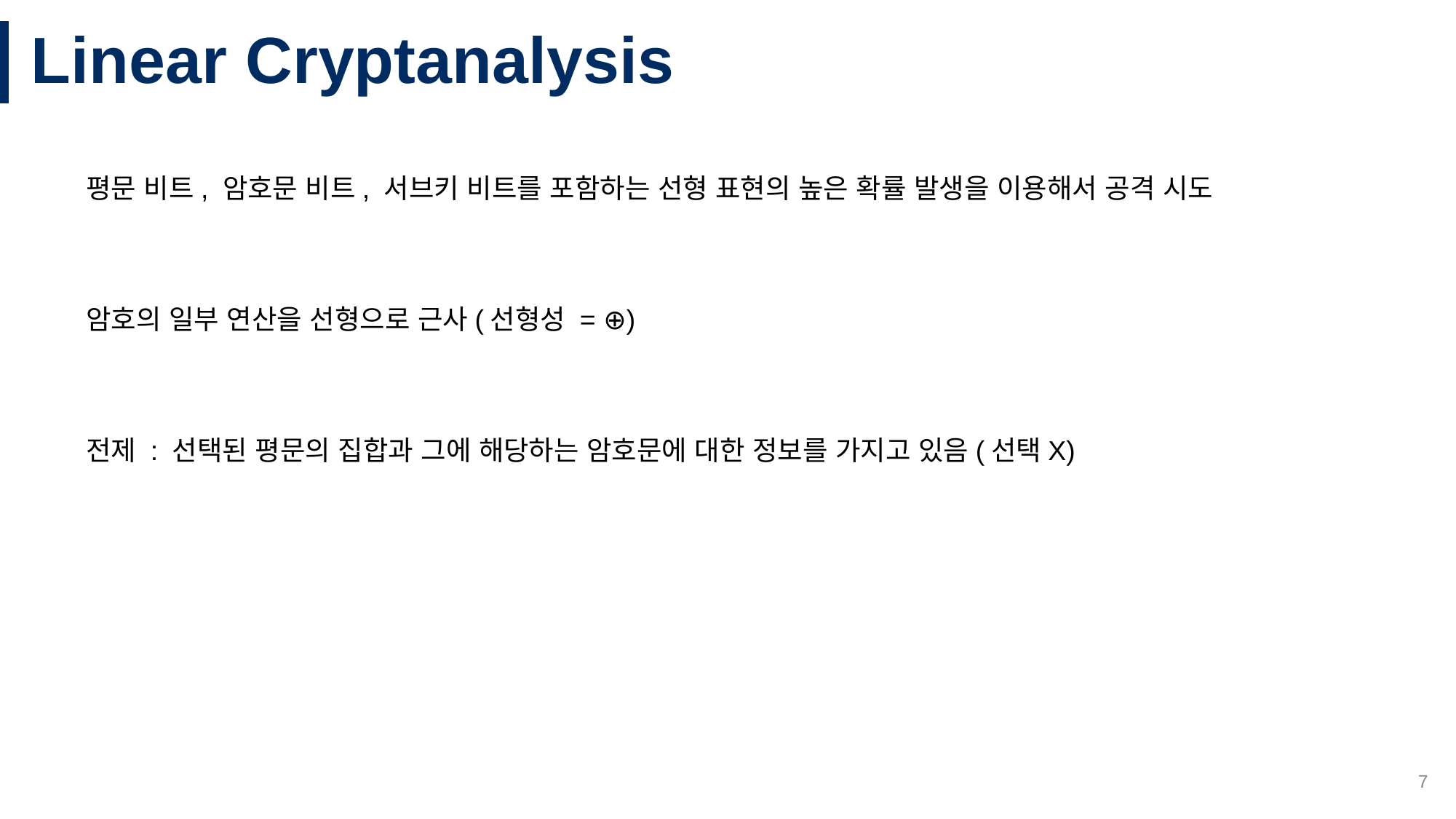

# Linear Cryptanalysis
평문 비트, 암호문 비트, 서브키 비트를 포함하는 선형 표현의 높은 확률 발생을 이용해서 공격 시도

암호의 일부 연산을 선형으로 근사(선형성 = ⊕)

전제 : 선택된 평문의 집합과 그에 해당하는 암호문에 대한 정보를 가지고 있음(선택X)

7